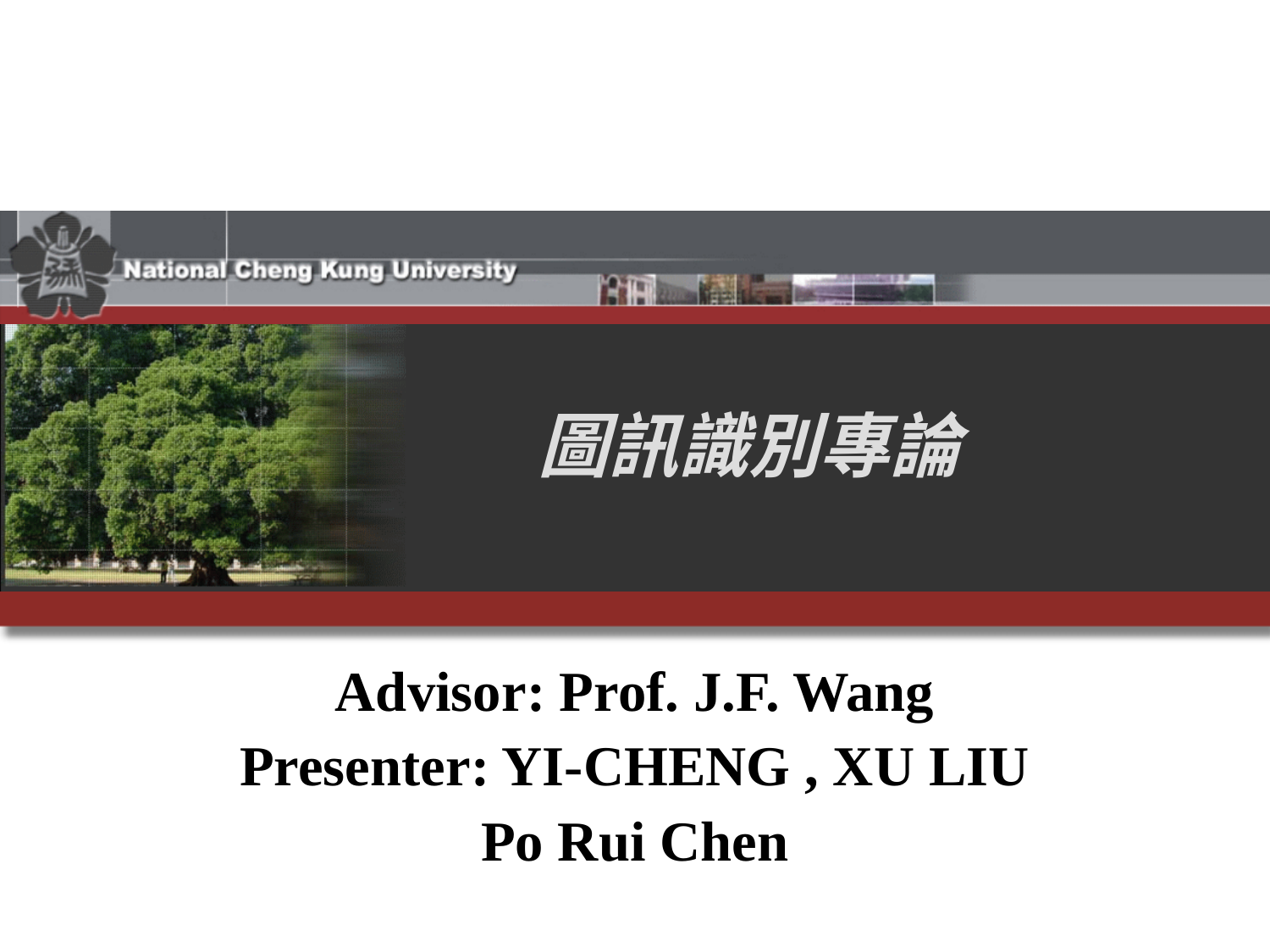

圖訊識別專論
Advisor: Prof. J.F. Wang
Presenter: YI-CHENG , XU LIU
Po Rui Chen